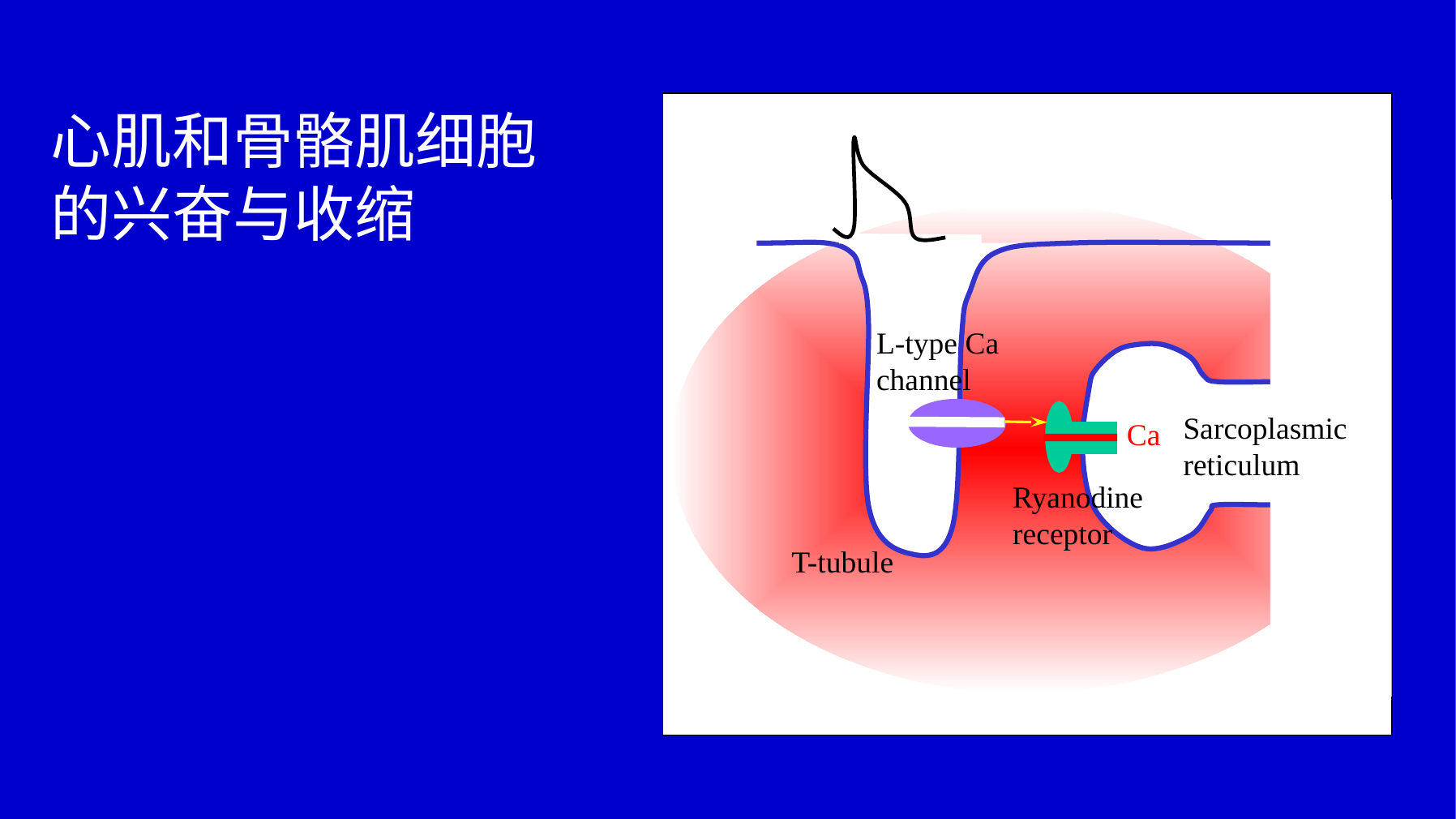

L-type Ca channel

Sarcoplasmic reticulum
Ca

Ryanodine receptor
T-tubule
心肌和骨骼肌细胞
的兴奋与收缩